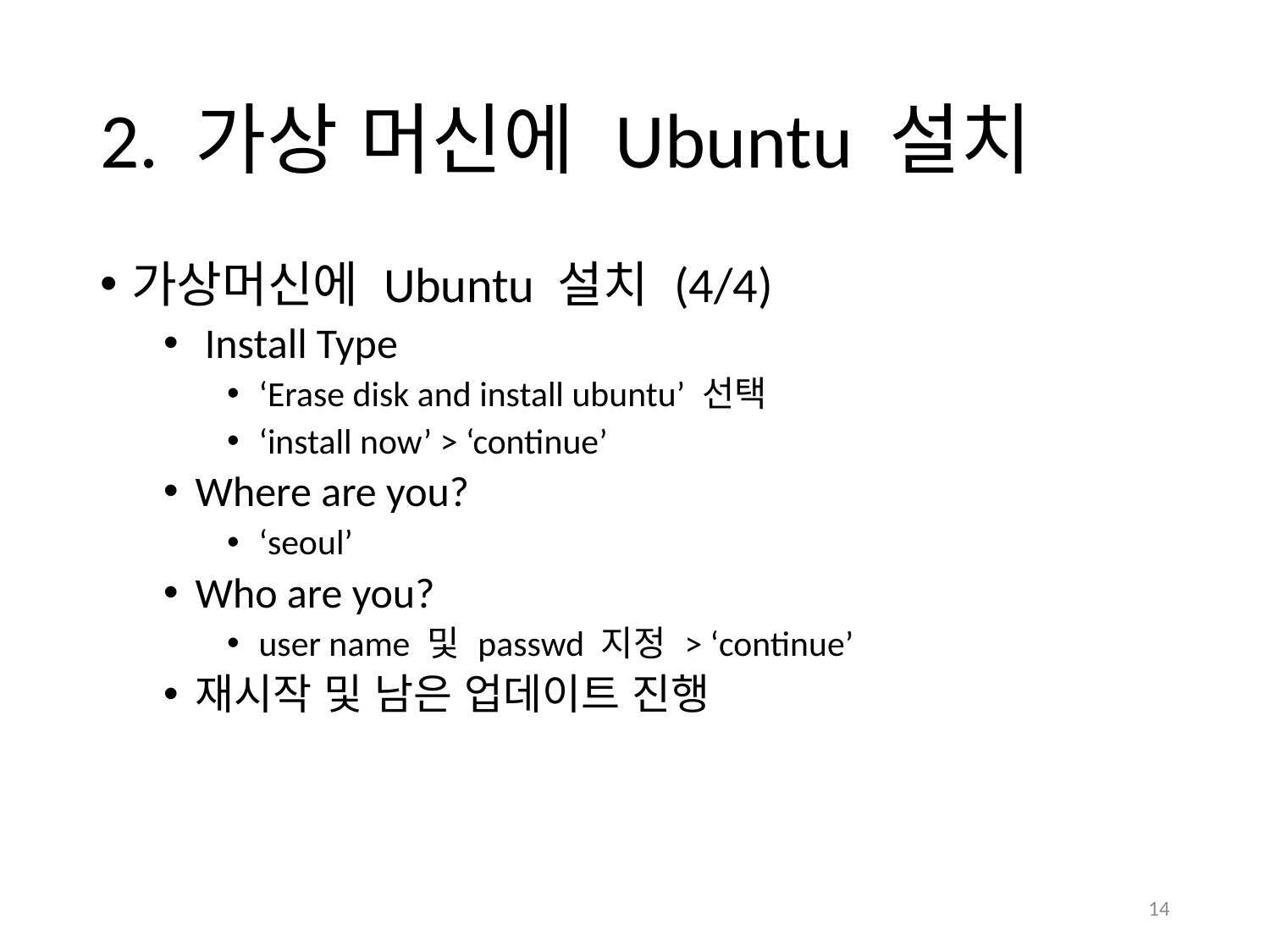

# 2. 가상 머신에 Ubuntu 설치
가상머신에 Ubuntu 설치 (4/4)
 Install Type
‘Erase disk and install ubuntu’ 선택
‘install now’ > ‘continue’
Where are you?
‘seoul’
Who are you?
user name 및 passwd 지정 > ‘continue’
재시작 및 남은 업데이트 진행

14